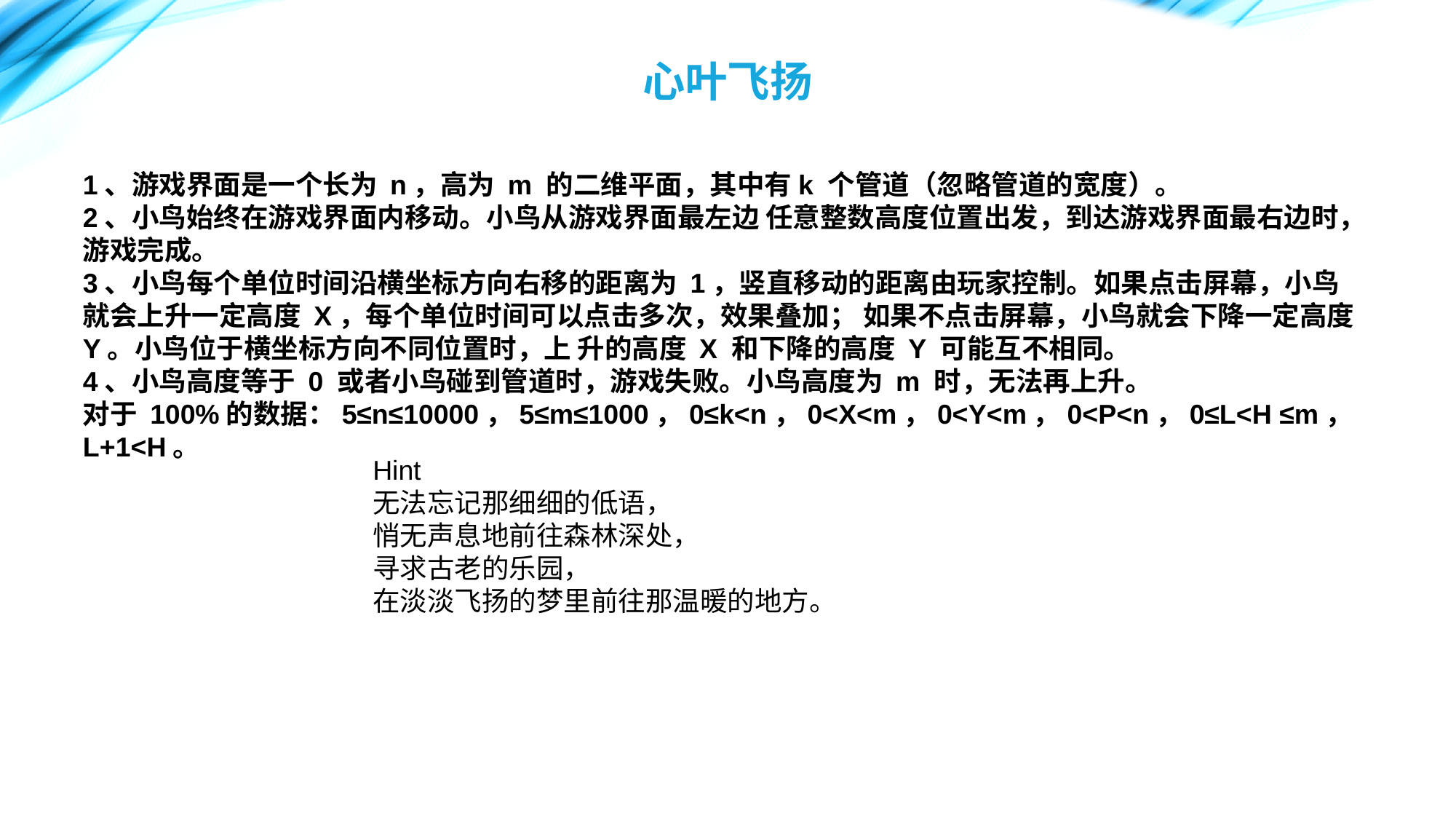

心叶飞扬
1、游戏界面是一个长为 n，高为 m 的二维平面，其中有k 个管道（忽略管道的宽度）。
2、小鸟始终在游戏界面内移动。小鸟从游戏界面最左边 任意整数高度位置出发，到达游戏界面最右边时，游戏完成。
3、小鸟每个单位时间沿横坐标方向右移的距离为 1，竖直移动的距离由玩家控制。如果点击屏幕，小鸟就会上升一定高度 X，每个单位时间可以点击多次，效果叠加； 如果不点击屏幕，小鸟就会下降一定高度 Y。小鸟位于横坐标方向不同位置时，上 升的高度 X 和下降的高度 Y 可能互不相同。
4、小鸟高度等于 0 或者小鸟碰到管道时，游戏失败。小鸟高度为 m 时，无法再上升。
对于 100%的数据：5≤n≤10000，5≤m≤1000，0≤k<n，0<X<m，0<Y<m，0<P<n，0≤L<H ≤m，L+1<H。

Hint
无法忘记那细细的低语，
悄无声息地前往森林深处，
寻求古老的乐园，
在淡淡飞扬的梦里前往那温暖的地方。